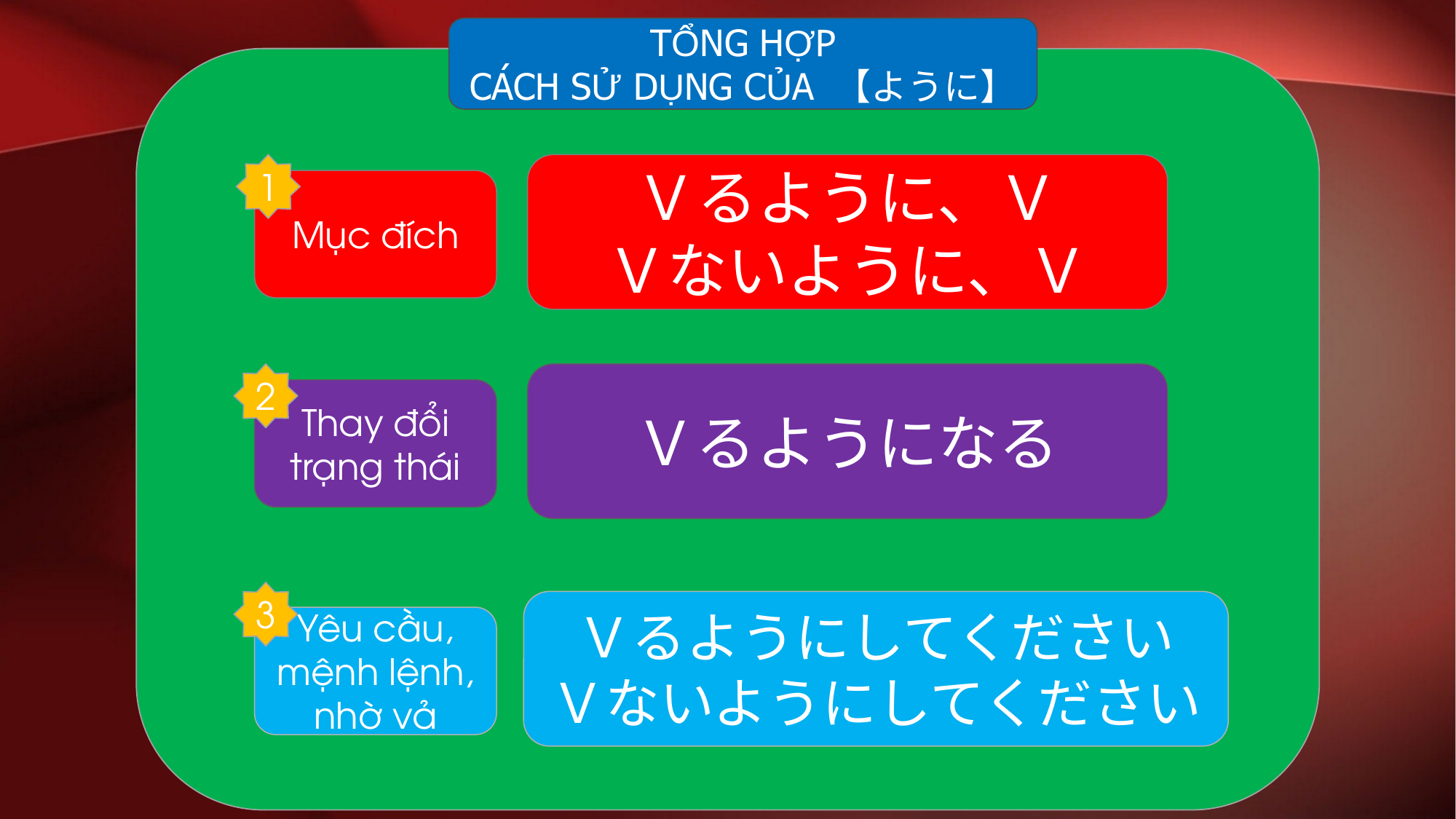

TỔNG HỢP
CÁCH SỬ DỤNG CỦA 【ように】

1
Ｖるように、Ｖ
Ｖないように、Ｖ
Mục đích
2
Ｖるようになる
Thay đổi trạng thái
3
Ｖるようにしてください
Ｖないようにしてください
Yêu cầu, mệnh lệnh, nhờ vả